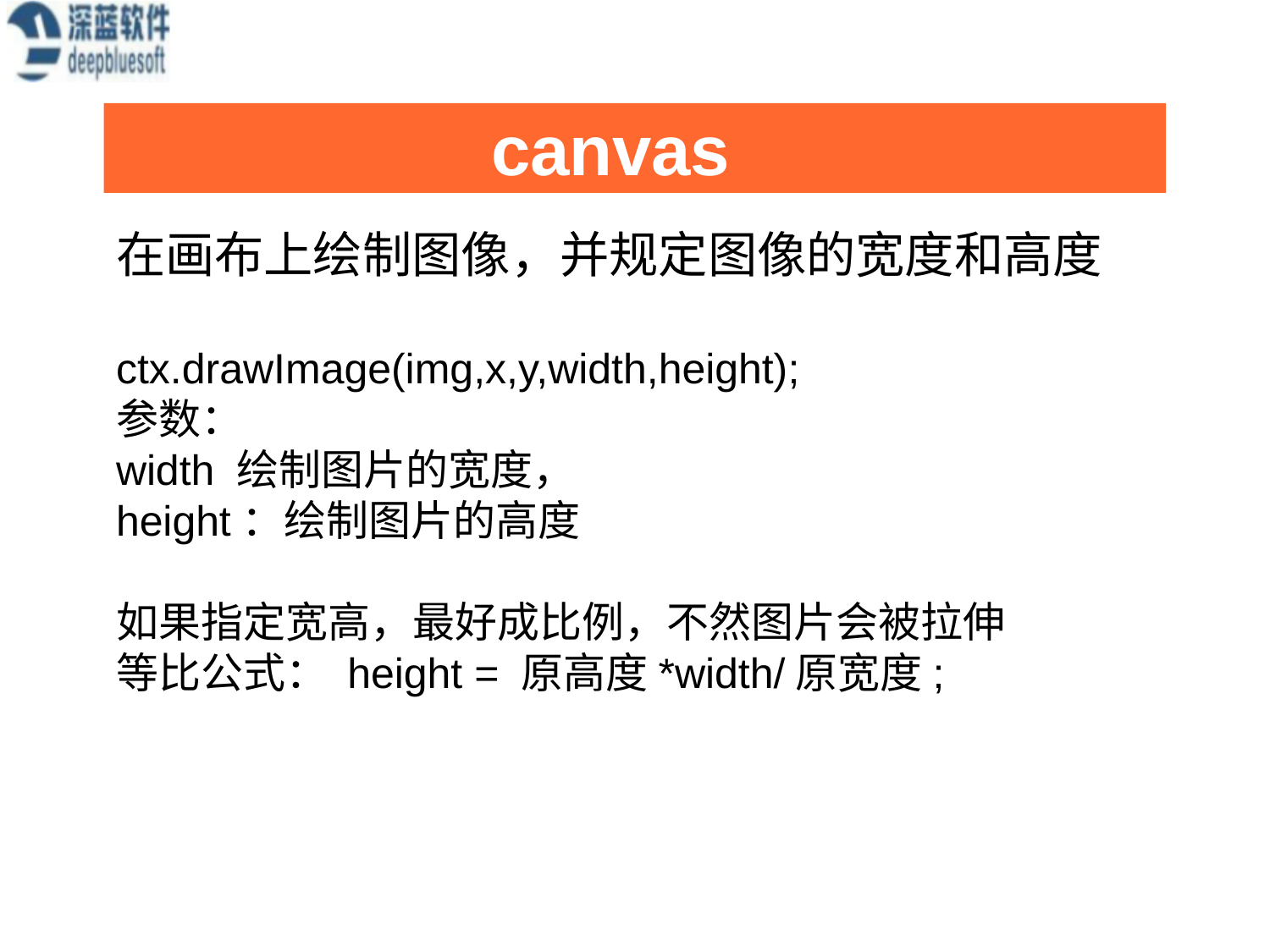

canvas

在画布上绘制图像，并规定图像的宽度和高度

ctx.drawImage(img,x,y,width,height);
参数：
width 绘制图片的宽度，
height：绘制图片的高度

如果指定宽高，最好成比例，不然图片会被拉伸
等比公式： height = 原高度*width/原宽度;